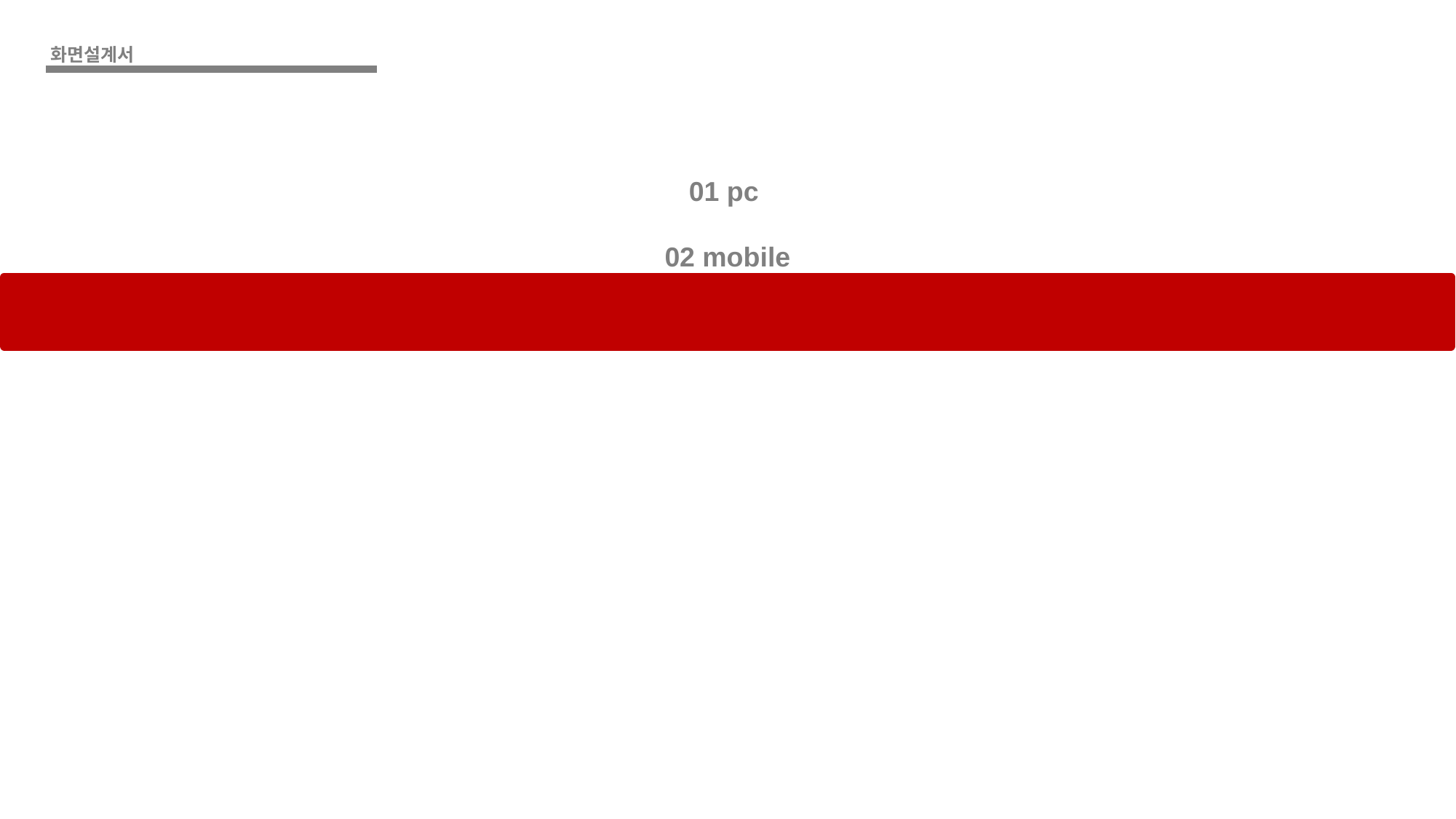

화면설계서
01 pc
02 mobile
03 배너